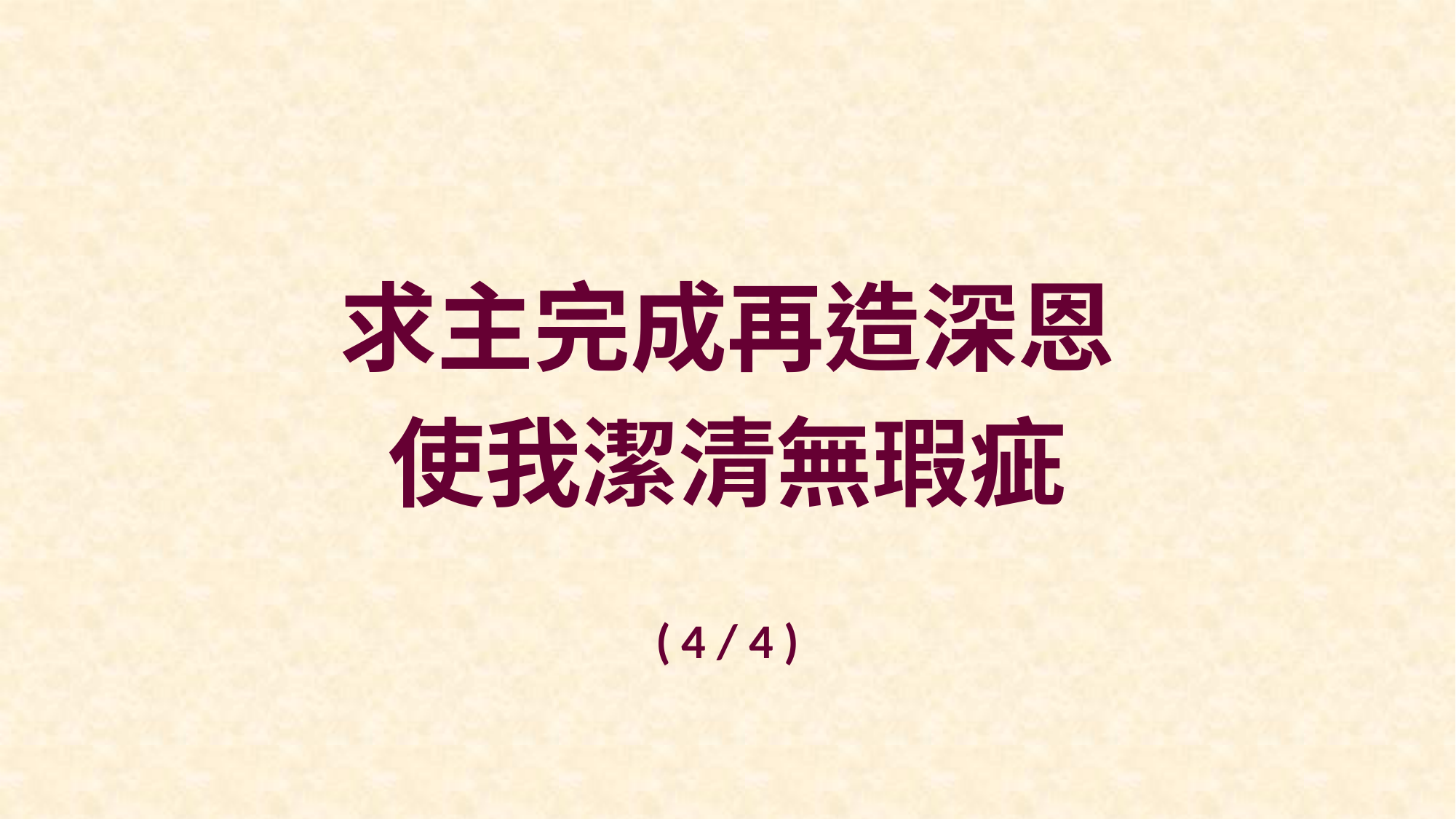

求主完成再造深恩
使我潔清無瑕疵
( 4 / 4 )